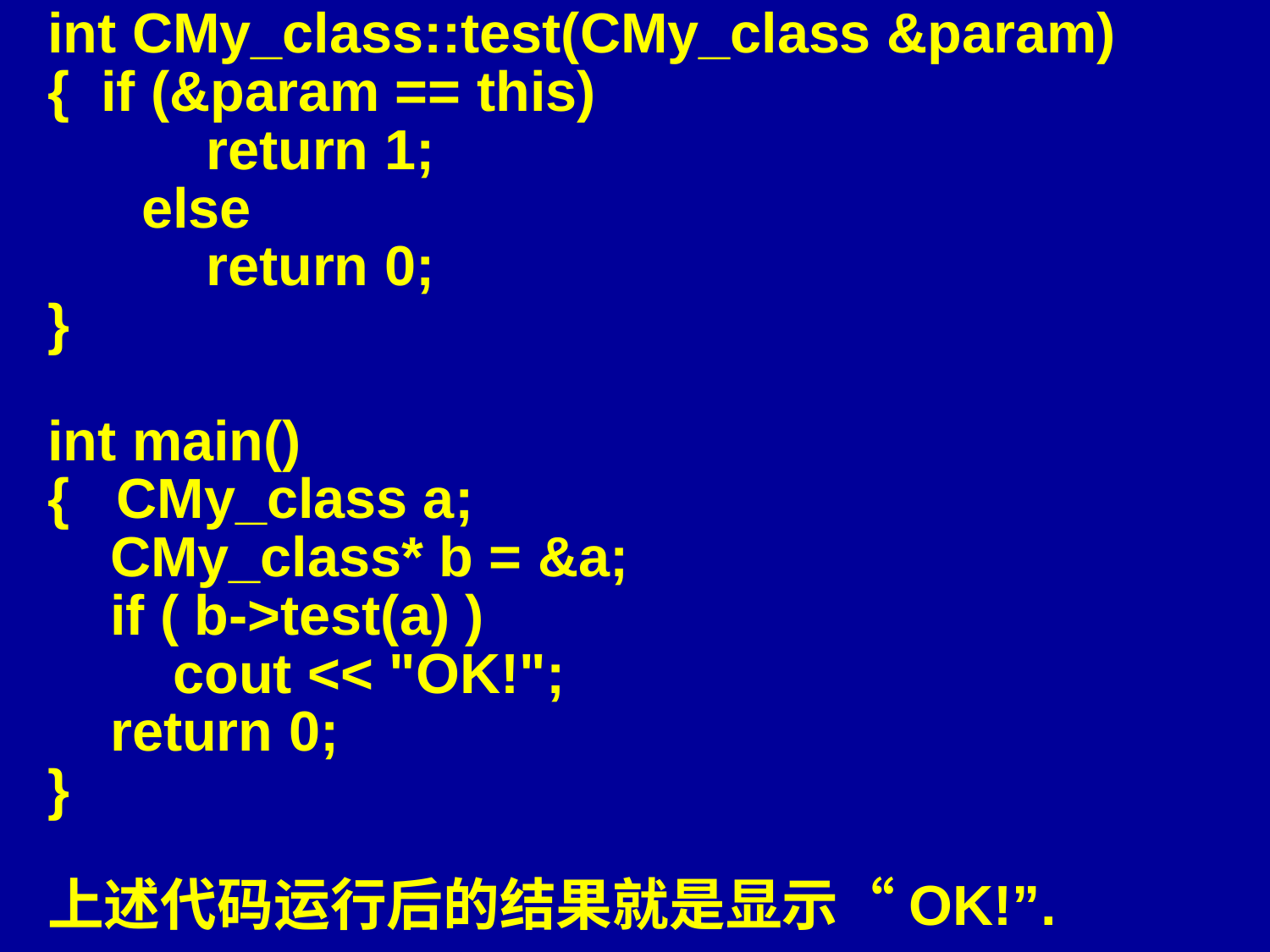

int CMy_class::test(CMy_class &param)
{  if (&param == this)
	  return 1;
      else
	  return 0;
}

int main()
{   CMy_class a;
    CMy_class* b = &a;
    if ( b->test(a) )
        cout << "OK!";
    return 0;
}

上述代码运行后的结果就是显示“OK!”.